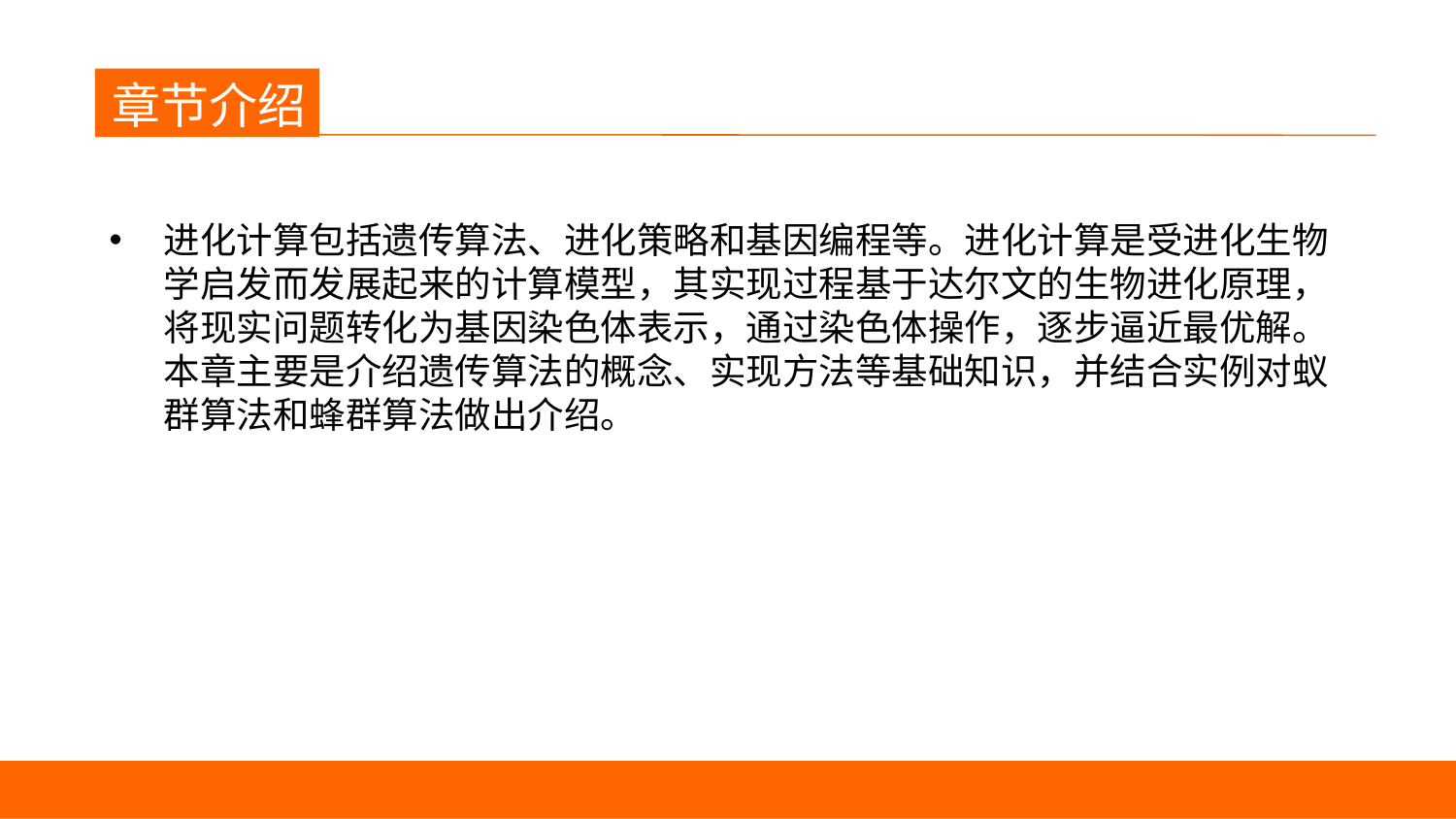

章节介绍

进化计算包括遗传算法、进化策略和基因编程等。进化计算是受进化生物学启发而发展起来的计算模型，其实现过程基于达尔文的生物进化原理，将现实问题转化为基因染色体表示，通过染色体操作，逐步逼近最优解。本章主要是介绍遗传算法的概念、实现方法等基础知识，并结合实例对蚁群算法和蜂群算法做出介绍。